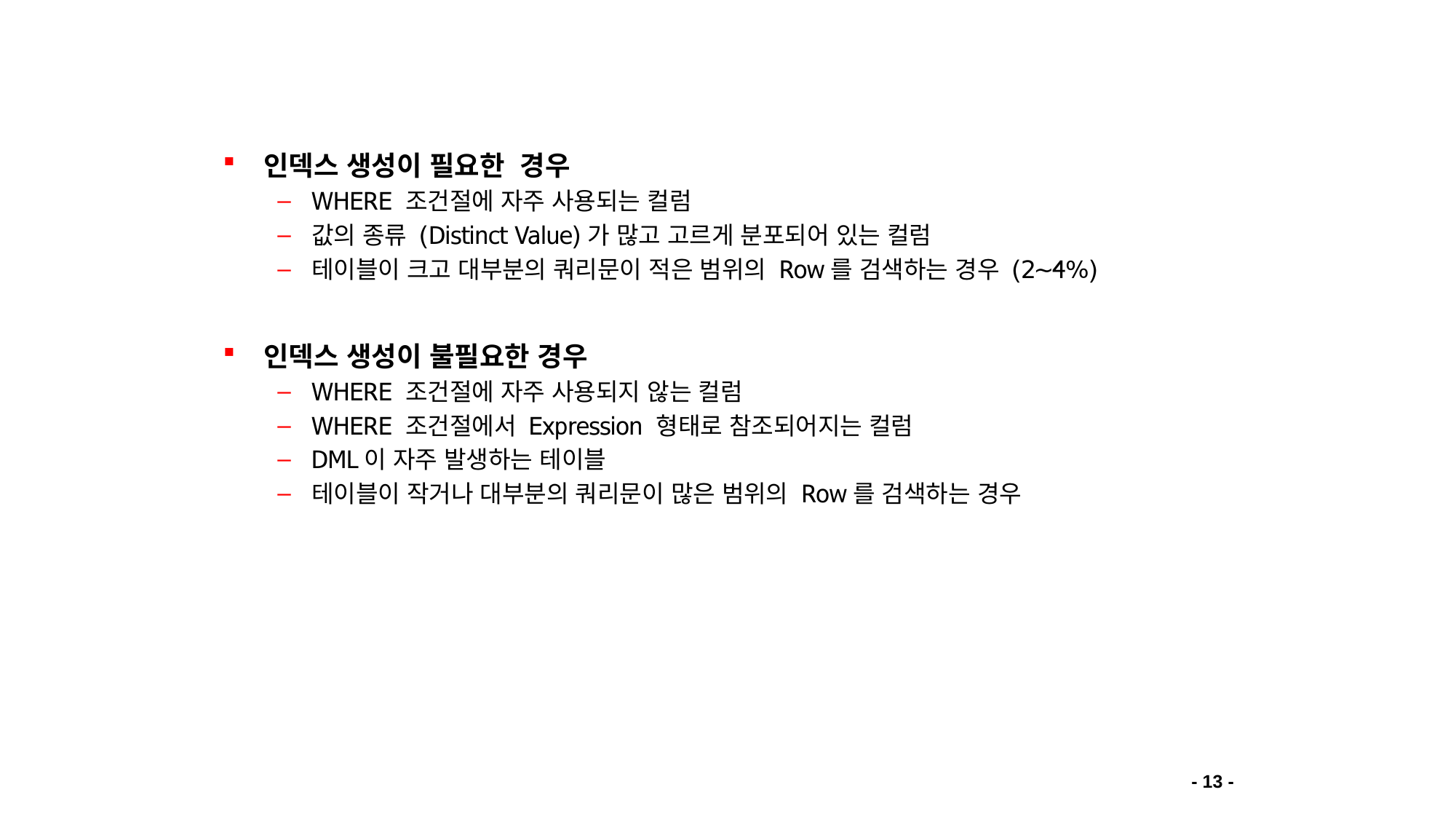

# Index
인덱스 생성이 필요한  경우
WHERE 조건절에 자주 사용되는 컬럼
값의 종류 (Distinct Value)가 많고 고르게 분포되어 있는 컬럼
테이블이 크고 대부분의 쿼리문이 적은 범위의 Row를 검색하는 경우 (2~4%)

인덱스 생성이 불필요한 경우
WHERE 조건절에 자주 사용되지 않는 컬럼
WHERE 조건절에서 Expression 형태로 참조되어지는 컬럼
DML이 자주 발생하는 테이블
테이블이 작거나 대부분의 쿼리문이 많은 범위의 Row를 검색하는 경우

- 13 -